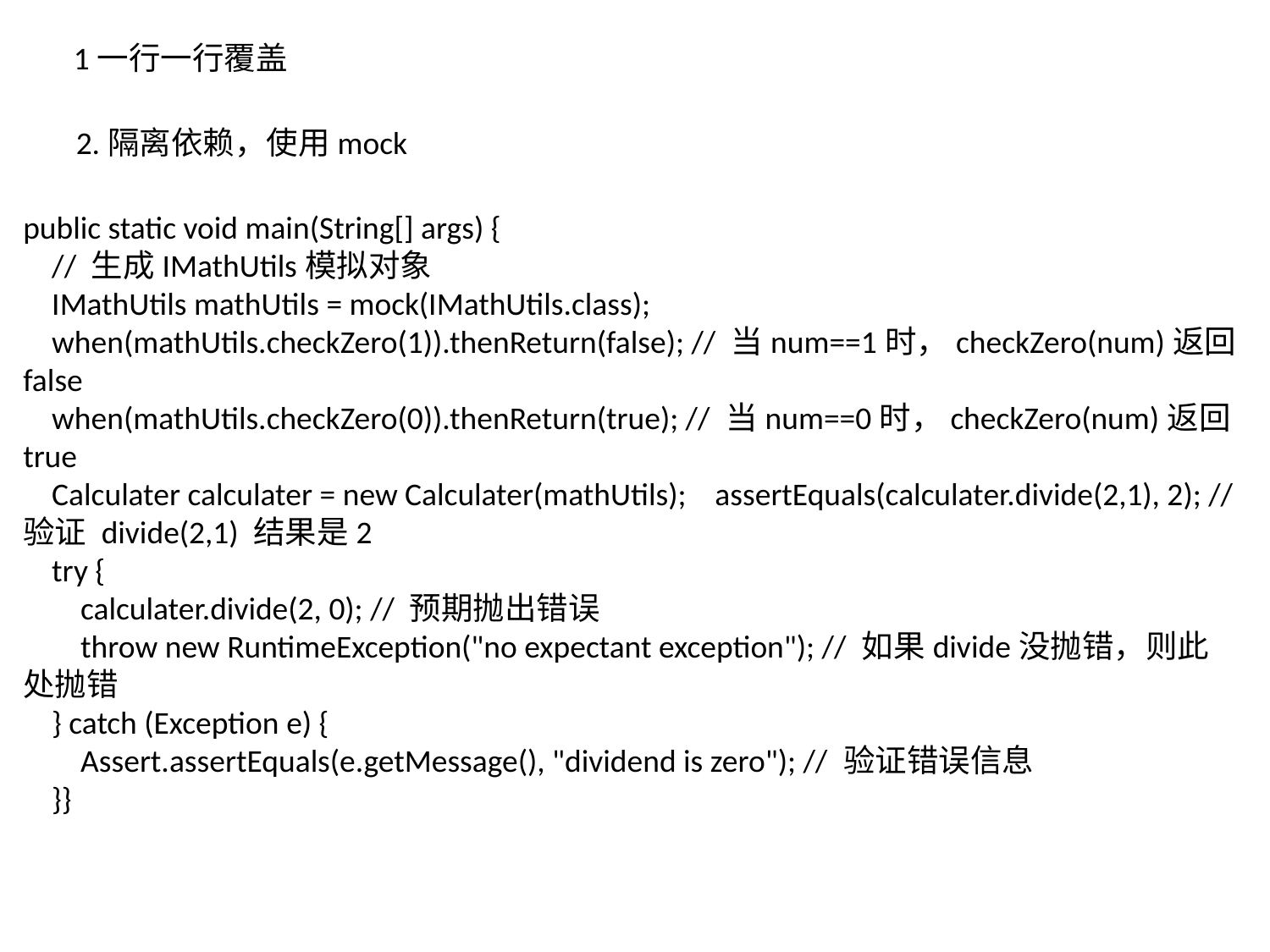

1一行一行覆盖
2.隔离依赖，使用mock
public static void main(String[] args) {
    // 生成IMathUtils模拟对象
    IMathUtils mathUtils = mock(IMathUtils.class);
    when(mathUtils.checkZero(1)).thenReturn(false); // 当num==1时，checkZero(num)返回false
    when(mathUtils.checkZero(0)).thenReturn(true); // 当num==0时，checkZero(num)返回true
    Calculater calculater = new Calculater(mathUtils);    assertEquals(calculater.divide(2,1), 2); // 验证 divide(2,1) 结果是2
    try {
        calculater.divide(2, 0); // 预期抛出错误
        throw new RuntimeException("no expectant exception"); // 如果divide没抛错，则此处抛错
    } catch (Exception e) {
        Assert.assertEquals(e.getMessage(), "dividend is zero"); // 验证错误信息
    }}